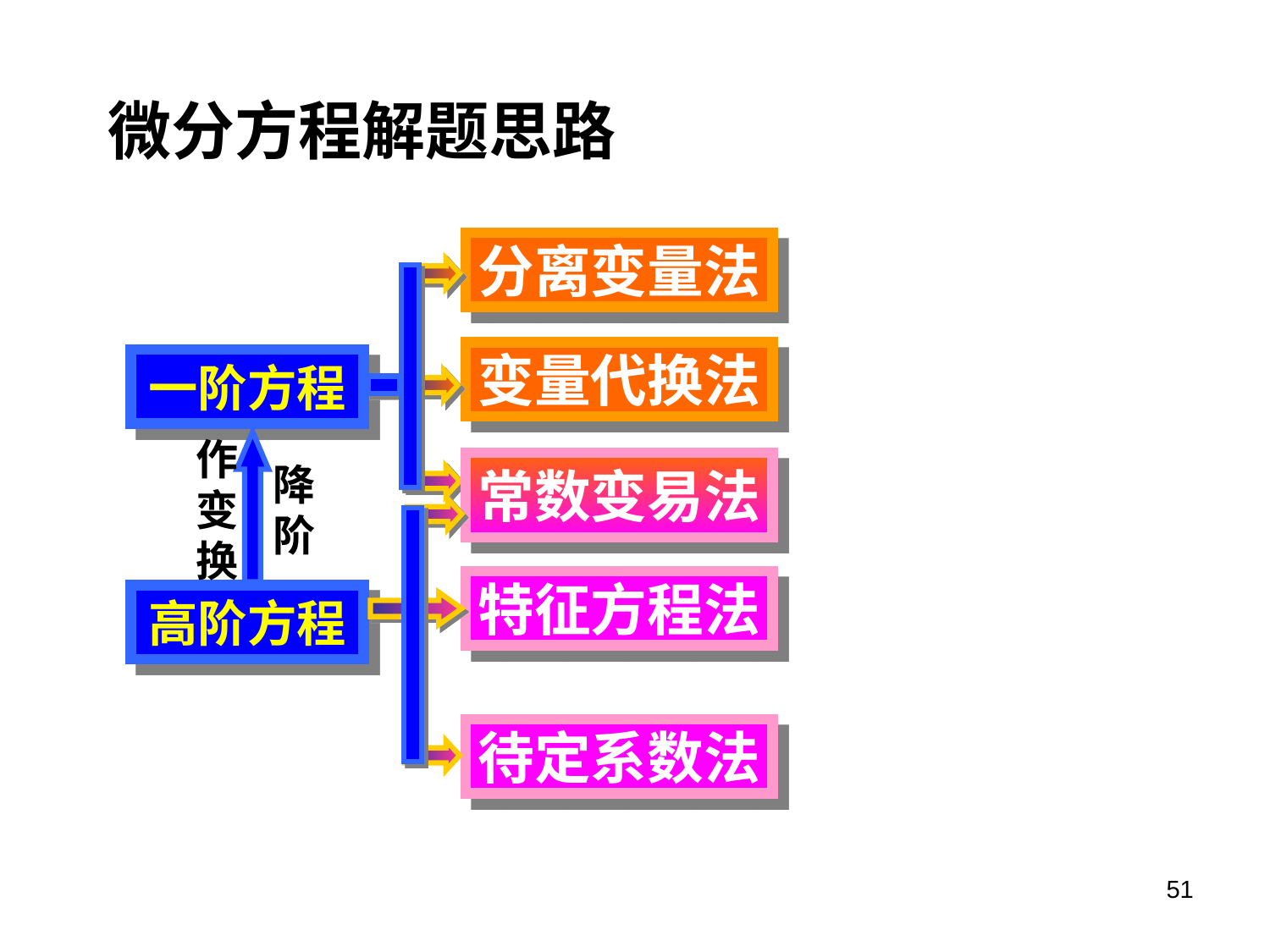

微分方程解题思路
分离变量法

变量代换法
一阶方程

作变换

降阶
常数变易法

特征方程法
高阶方程

待定系数法

51